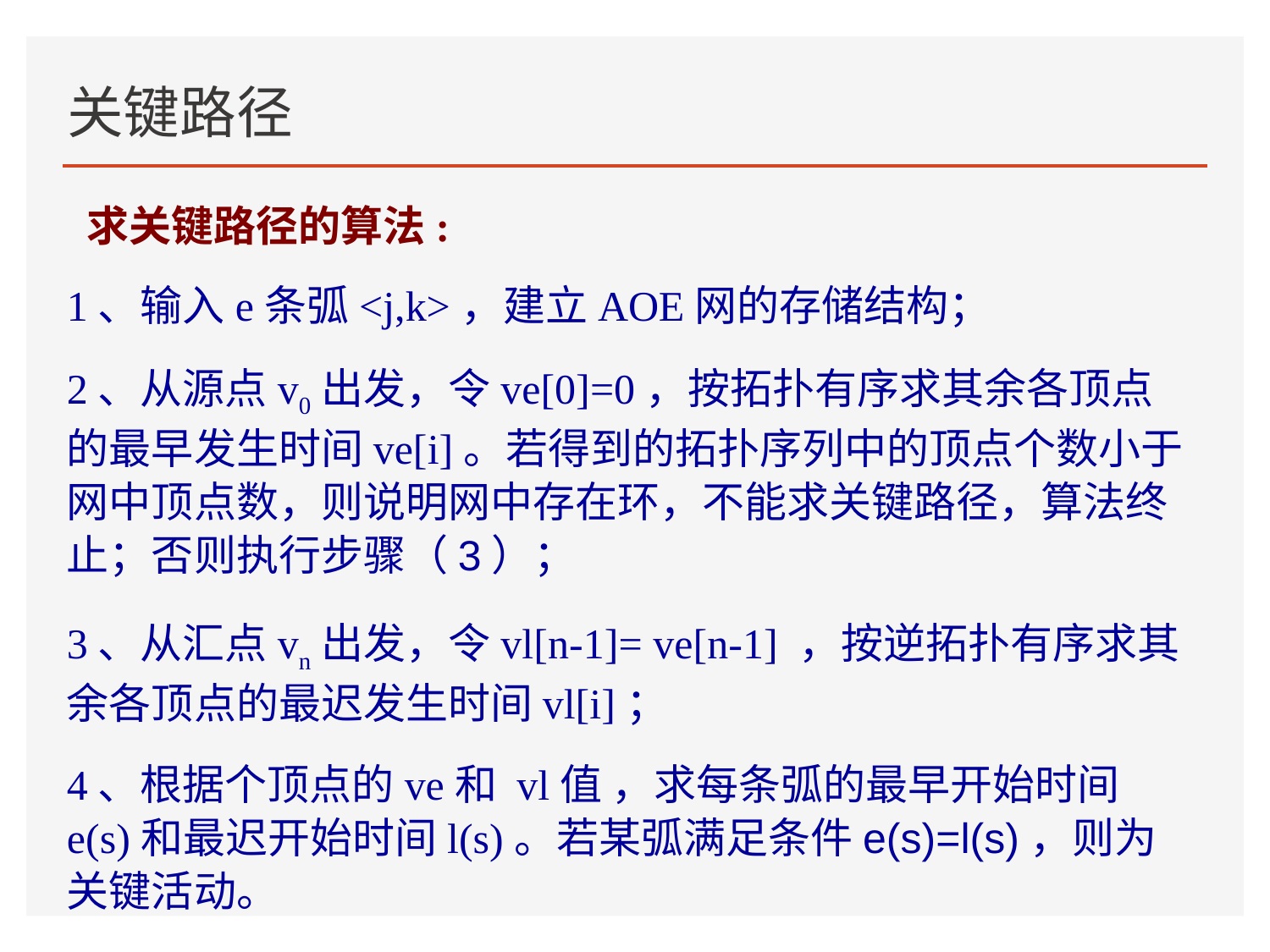

# 关键路径
求关键路径的算法:
1、输入e条弧<j,k>，建立AOE网的存储结构；
2、从源点v0出发，令ve[0]=0，按拓扑有序求其余各顶点的最早发生时间ve[i]。若得到的拓扑序列中的顶点个数小于网中顶点数，则说明网中存在环，不能求关键路径，算法终止；否则执行步骤（3）；
3、从汇点vn出发，令vl[n-1]= ve[n-1] ，按逆拓扑有序求其余各顶点的最迟发生时间vl[i]；
4、根据个顶点的ve和 vl值 ，求每条弧的最早开始时间e(s)和最迟开始时间l(s)。若某弧满足条件e(s)=l(s)，则为关键活动。